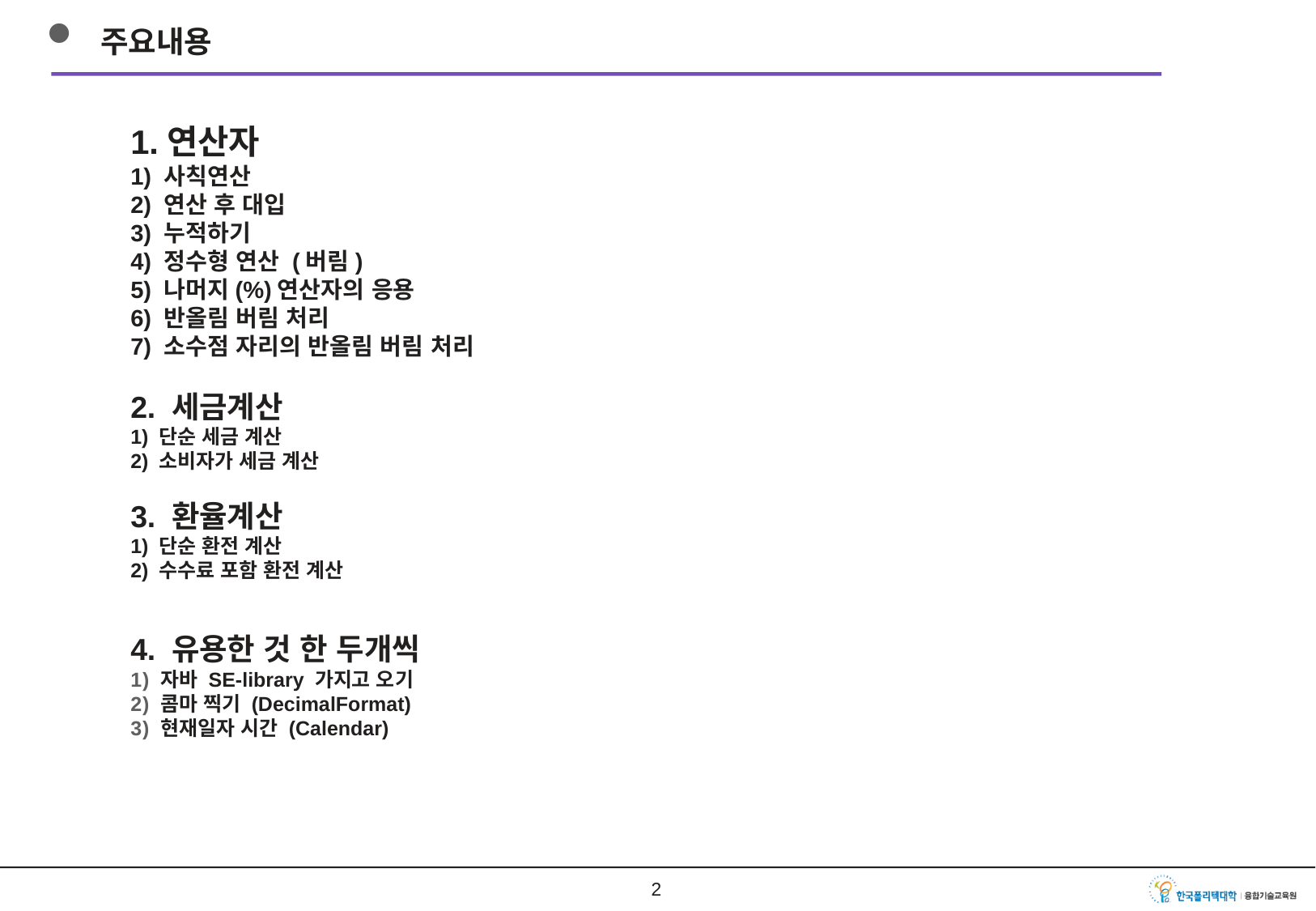

주요내용
1.연산자
1) 사칙연산
2) 연산 후 대입
3) 누적하기
4) 정수형 연산 (버림)
5) 나머지(%)연산자의 응용
6) 반올림 버림 처리
7) 소수점 자리의 반올림 버림 처리

2. 세금계산
1) 단순 세금 계산
2) 소비자가 세금 계산

3. 환율계산
1) 단순 환전 계산
2) 수수료 포함 환전 계산

4. 유용한 것 한 두개씩
자바 SE-library 가지고 오기
콤마 찍기 (DecimalFormat)
현재일자 시간 (Calendar)

2